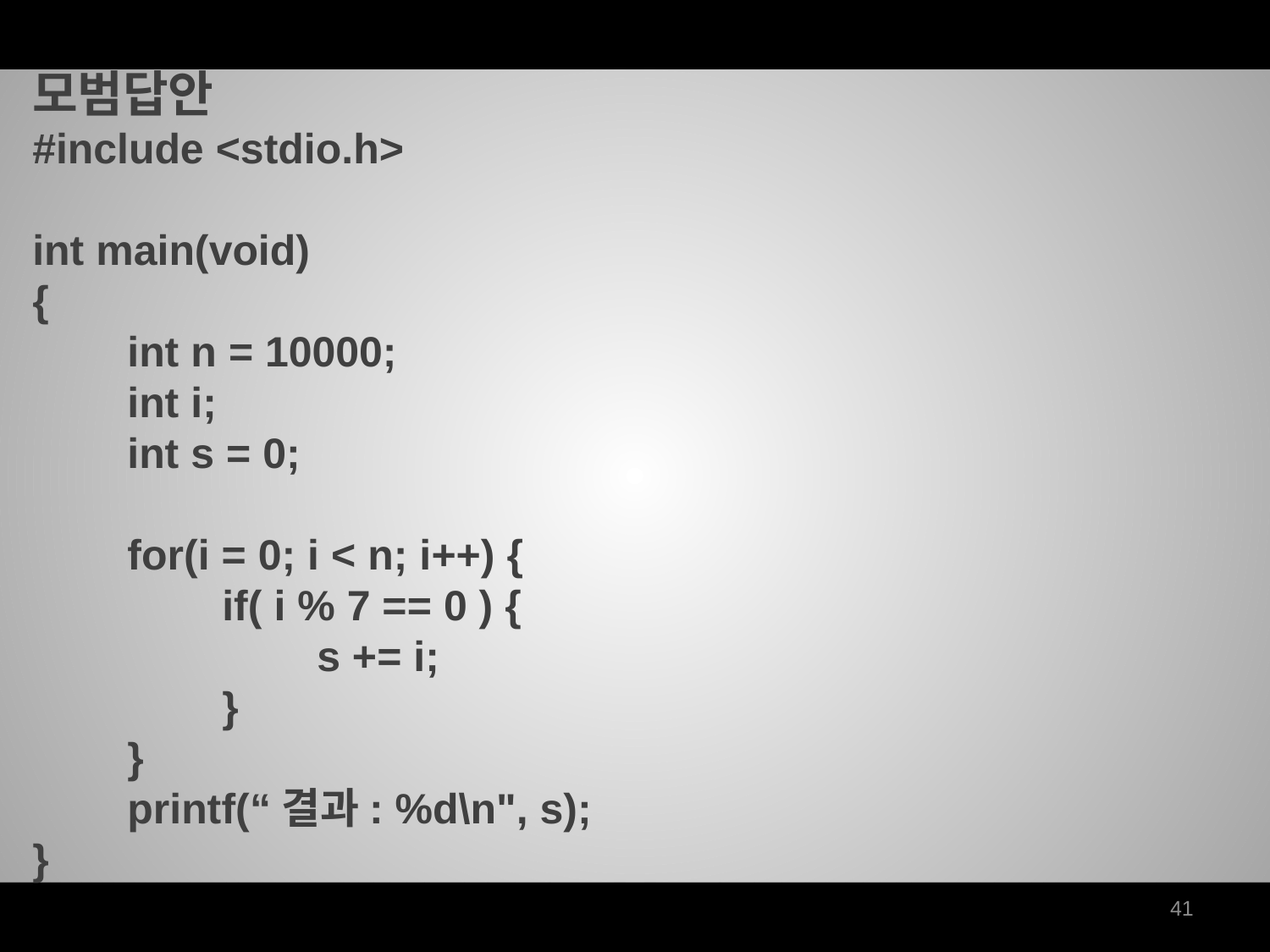

모범답안
#include <stdio.h>

int main(void)
{
        int n = 10000;
        int i;
        int s = 0;

        for(i = 0; i < n; i++) {
                if( i % 7 == 0 ) {
                        s += i;
                }
        }
        printf(“결과: %d\n", s);
}
41